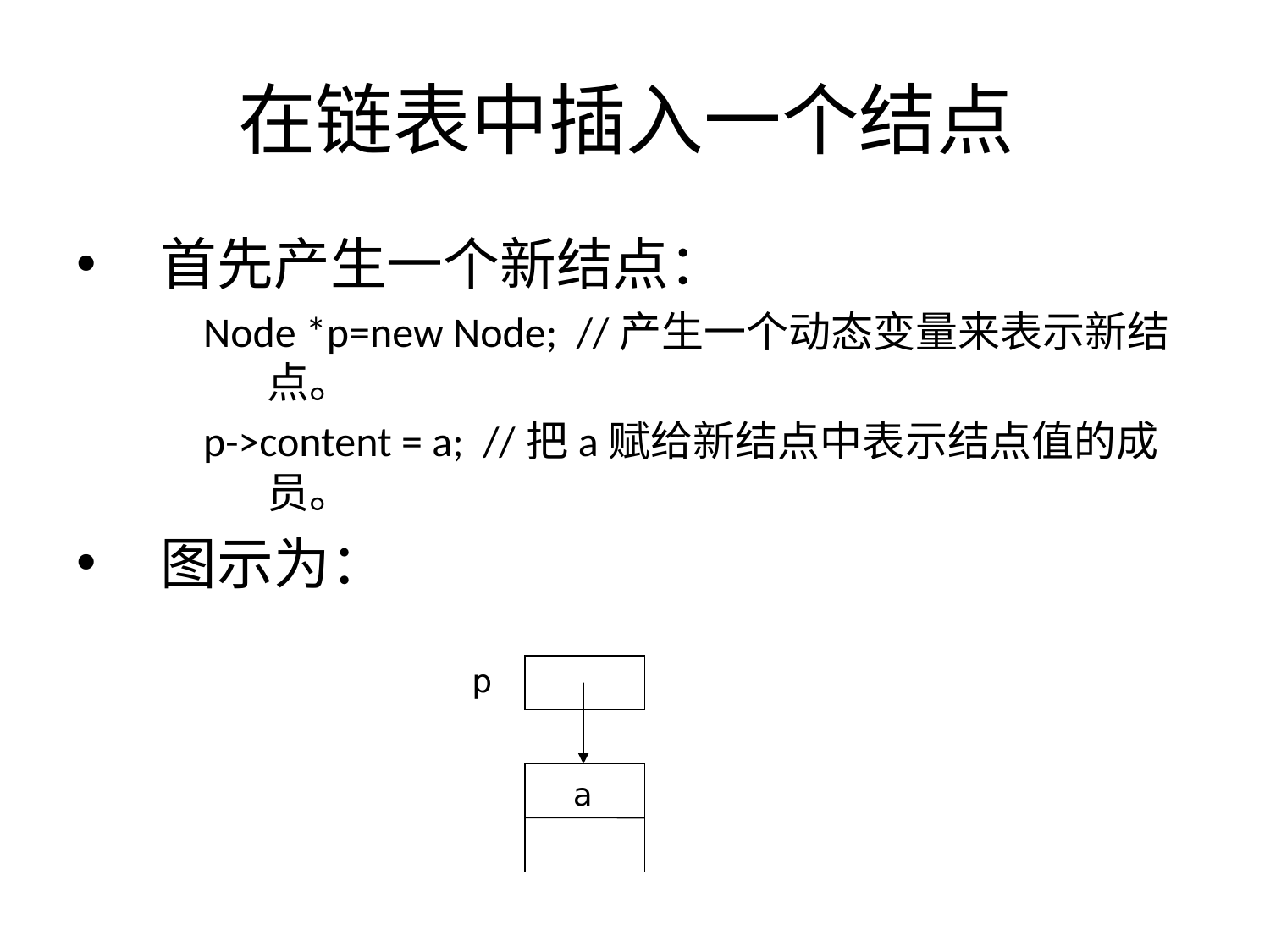

# 在链表中插入一个结点
首先产生一个新结点：
Node *p=new Node;  //产生一个动态变量来表示新结点。
p->content = a;  //把a赋给新结点中表示结点值的成员。
图示为：
p

a